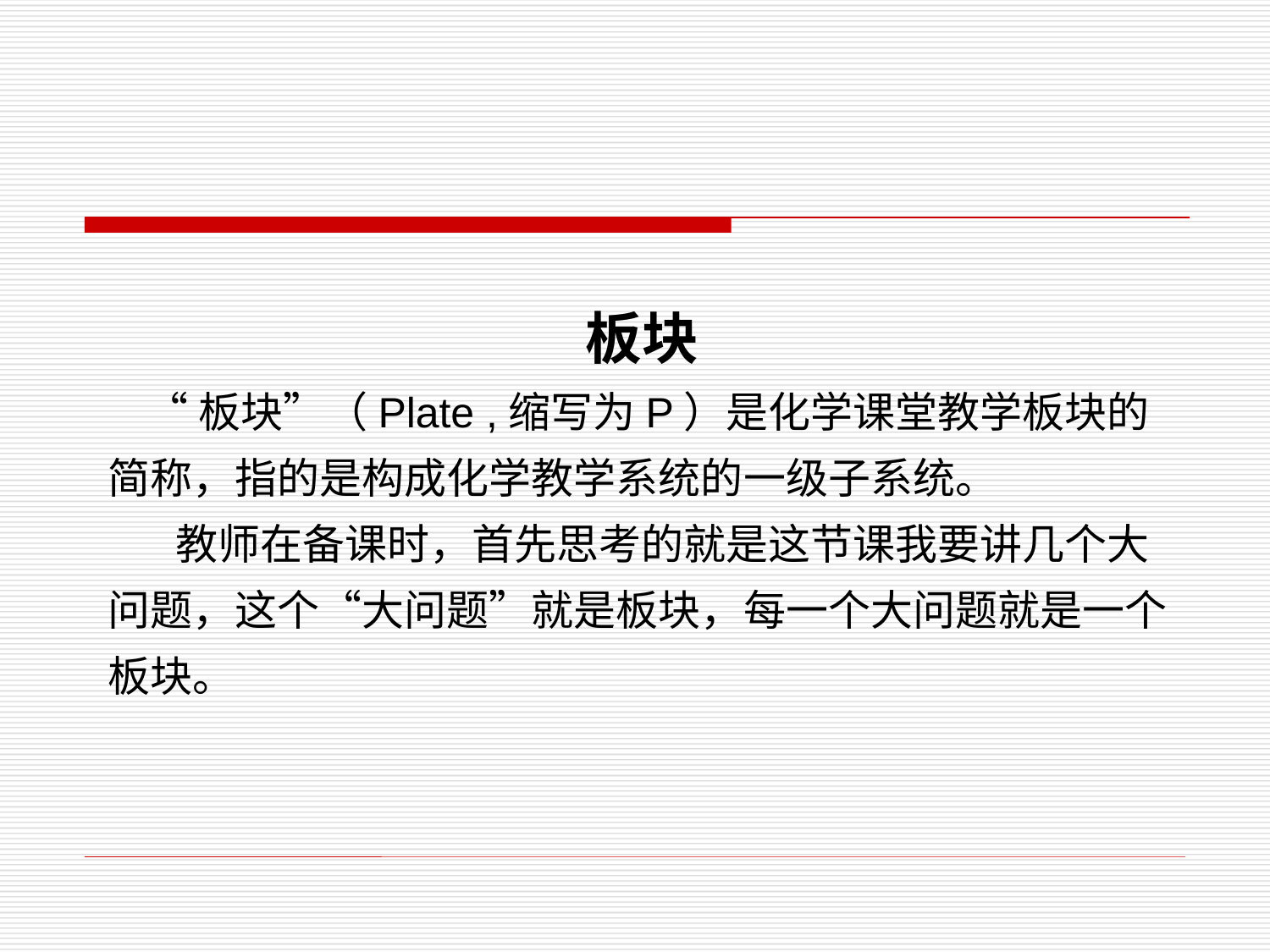

板块
    “板块”（Plate ,缩写为P）是化学课堂教学板块的简称，指的是构成化学教学系统的一级子系统。
      教师在备课时，首先思考的就是这节课我要讲几个大问题，这个“大问题”就是板块，每一个大问题就是一个板块。